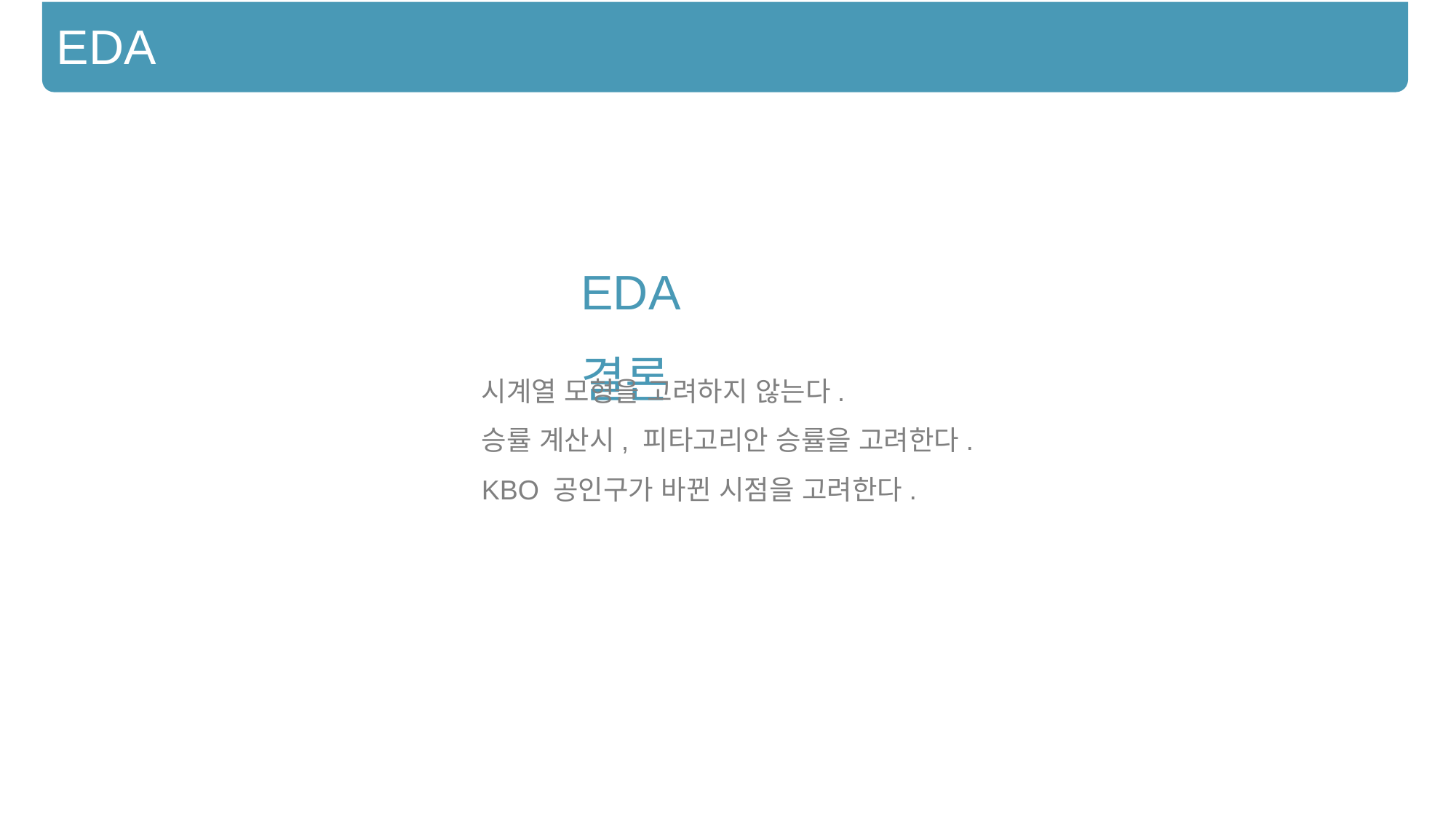

EDA
EDA 결론
시계열 모형을 고려하지 않는다.
승률 계산시, 피타고리안 승률을 고려한다.
KBO 공인구가 바뀐 시점을 고려한다.